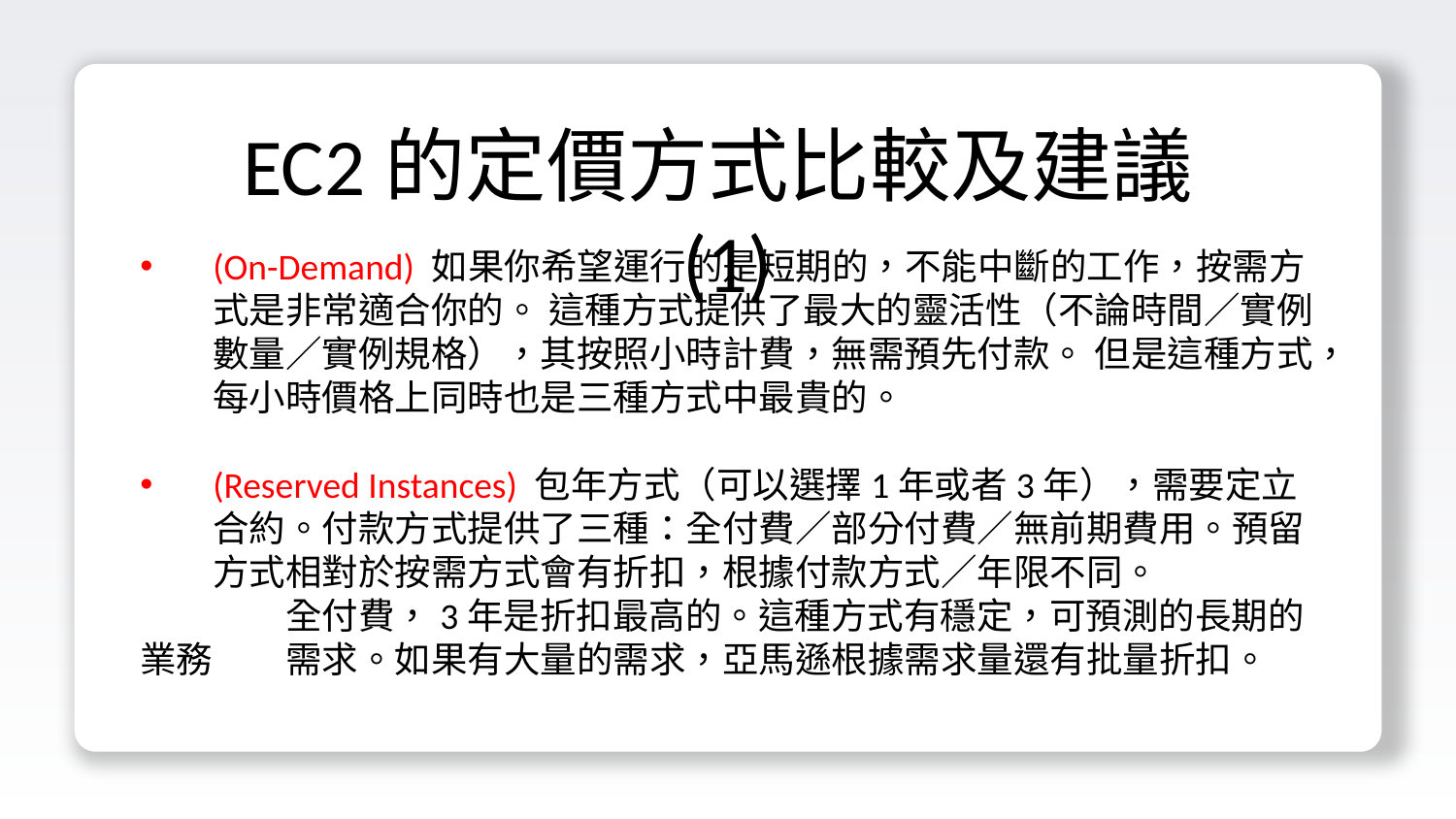

EC2的定價方式比較及建議(1)
(On-Demand) 如果你希望運行的是短期的，不能中斷的工作，按需方式是非常適合你的。 這種方式提供了最大的靈活性（不論時間／實例數量／實例規格），其按照小時計費，無需預先付款。 但是這種方式，每小時價格上同時也是三種方式中最貴的。

(Reserved Instances) 包年方式（可以選擇1年或者3年），需要定立合約。付款方式提供了三種：全付費／部分付費／無前期費用。預留方式相對於按需方式會有折扣，根據付款方式／年限不同。
	全付費，3年是折扣最高的。這種方式有穩定，可預測的長期的業務	需求。如果有大量的需求，亞馬遜根據需求量還有批量折扣。